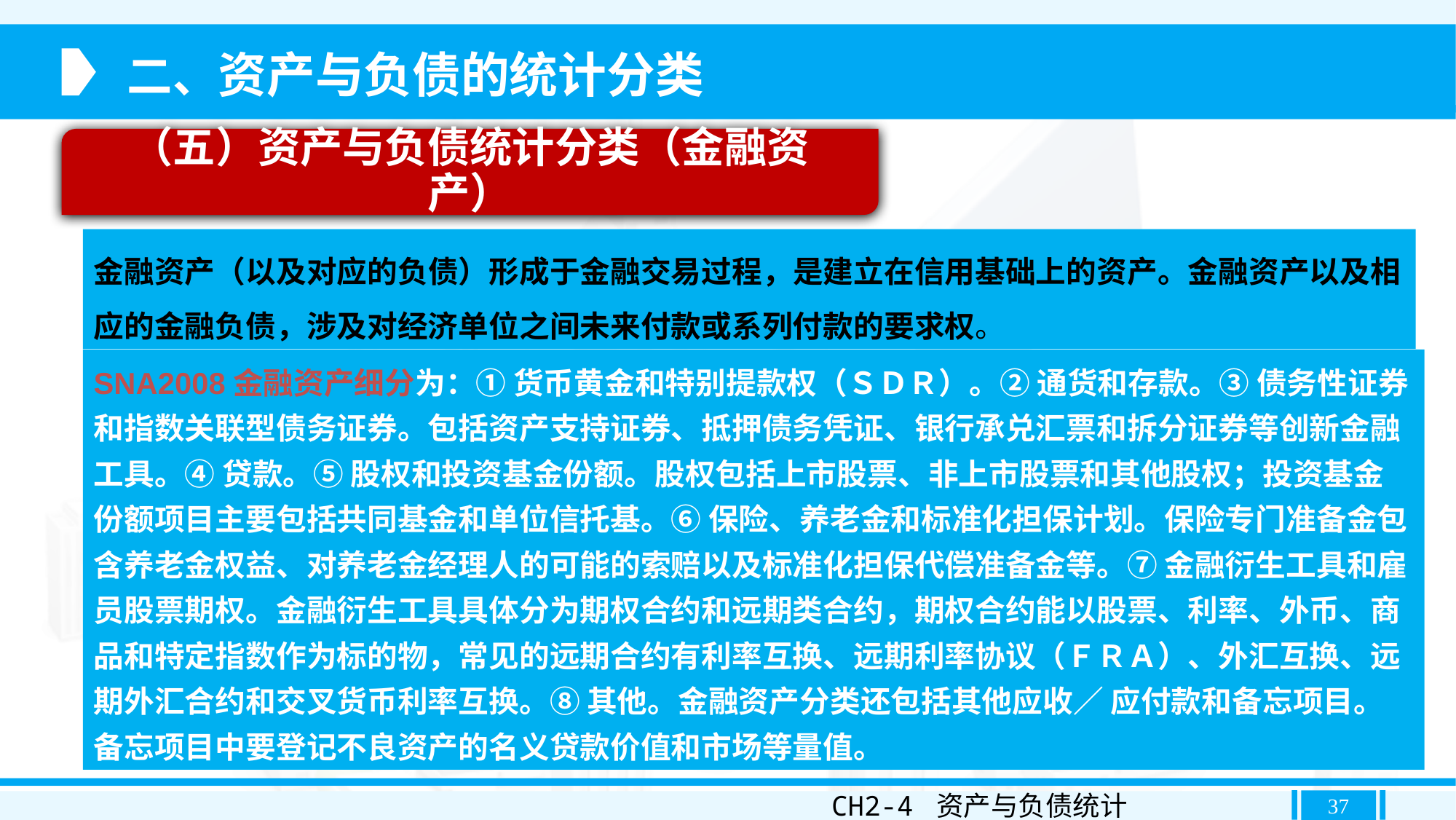

二、资产与负债的统计分类

（五）资产与负债统计分类（金融资产）
金融资产（以及对应的负债）形成于金融交易过程，是建立在信用基础上的资产。金融资产以及相应的金融负债，涉及对经济单位之间未来付款或系列付款的要求权。
SNA2008金融资产细分为：① 货币黄金和特别提款权（ＳＤＲ）。② 通货和存款。③ 债务性证券和指数关联型债务证券。包括资产支持证券、抵押债务凭证、银行承兑汇票和拆分证券等创新金融工具。④ 贷款。⑤ 股权和投资基金份额。股权包括上市股票、非上市股票和其他股权；投资基金份额项目主要包括共同基金和单位信托基。⑥ 保险、养老金和标准化担保计划。保险专门准备金包含养老金权益、对养老金经理人的可能的索赔以及标准化担保代偿准备金等。⑦ 金融衍生工具和雇员股票期权。金融衍生工具具体分为期权合约和远期类合约，期权合约能以股票、利率、外币、商品和特定指数作为标的物，常见的远期合约有利率互换、远期利率协议（ＦＲＡ）、外汇互换、远期外汇合约和交叉货币利率互换。⑧ 其他。金融资产分类还包括其他应收／ 应付款和备忘项目。备忘项目中要登记不良资产的名义贷款价值和市场等量值。
CH2-4 资产与负债统计
37